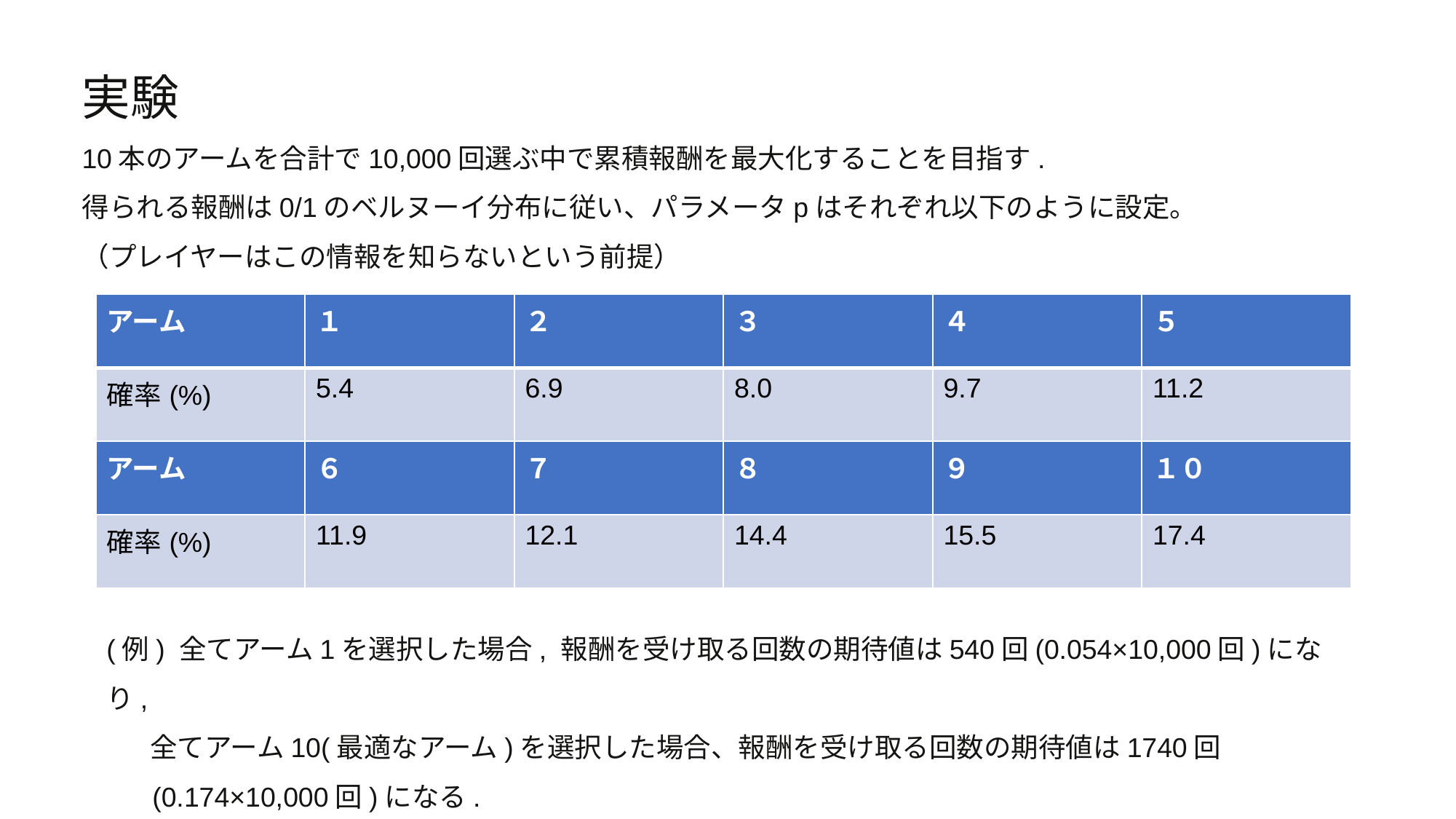

実験
10本のアームを合計で10,000回選ぶ中で累積報酬を最大化することを目指す.
得られる報酬は0/1のベルヌーイ分布に従い、パラメータpはそれぞれ以下のように設定。
（プレイヤーはこの情報を知らないという前提）
| アーム | １ | ２ | ３ | ４ | ５ |
| --- | --- | --- | --- | --- | --- |
| 確率(%) | 5.4 | 6.9 | 8.0 | 9.7 | 11.2 |
| アーム | ６ | ７ | ８ | ９ | １０ |
| 確率(%) | 11.9 | 12.1 | 14.4 | 15.5 | 17.4 |
(例) 全てアーム1を選択した場合, 報酬を受け取る回数の期待値は540回(0.054×10,000回)になり,
      全てアーム10(最適なアーム)を選択した場合、報酬を受け取る回数の期待値は1740回
      (0.174×10,000回)になる.